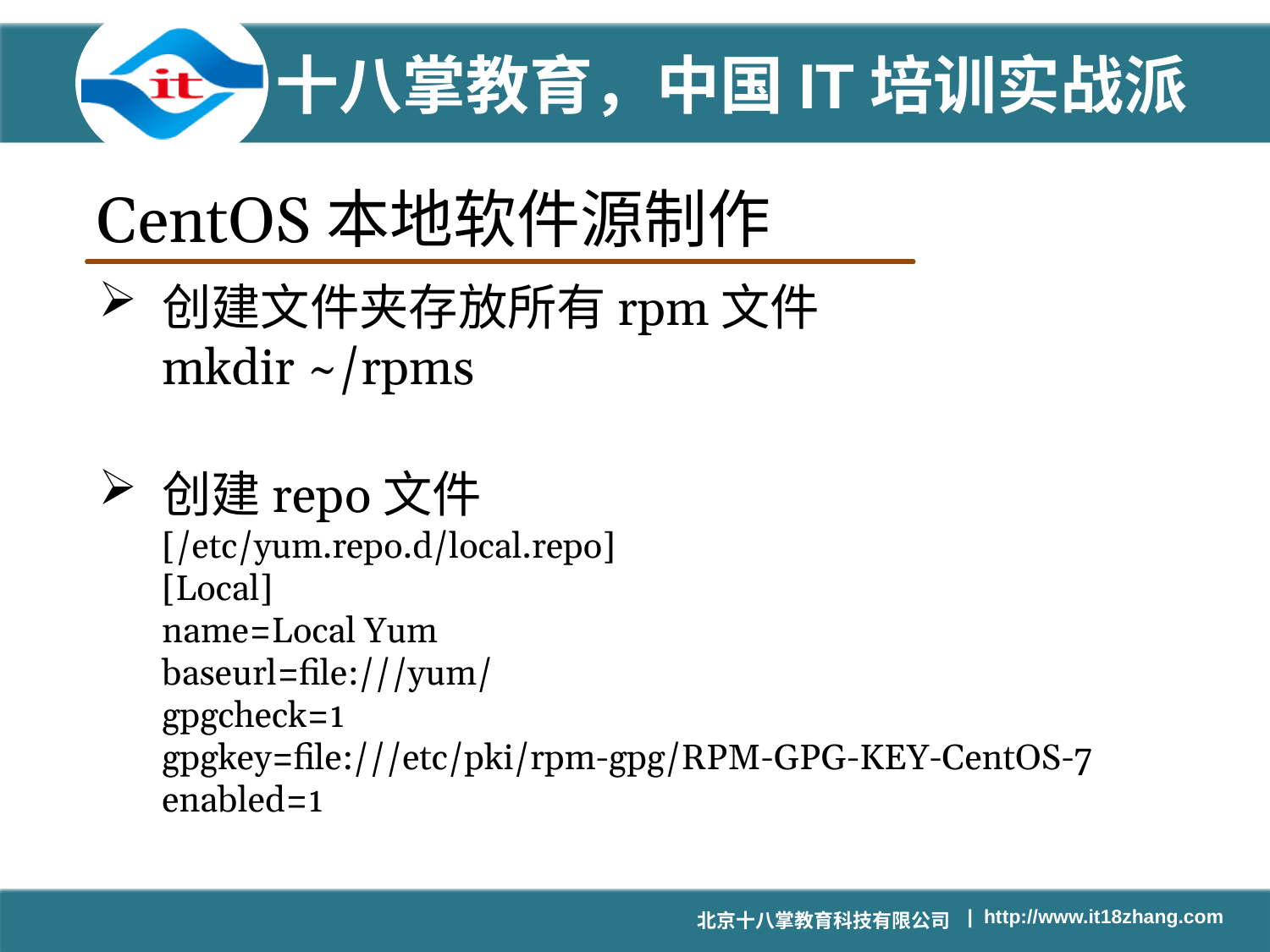

# CentOS本地软件源制作
创建文件夹存放所有rpm文件
mkdir ~/rpms
创建repo文件
[/etc/yum.repo.d/local.repo]
[Local] 
name=Local Yum  
baseurl=file:///yum/  
gpgcheck=1  
gpgkey=file:///etc/pki/rpm-gpg/RPM-GPG-KEY-CentOS-7  
enabled=1